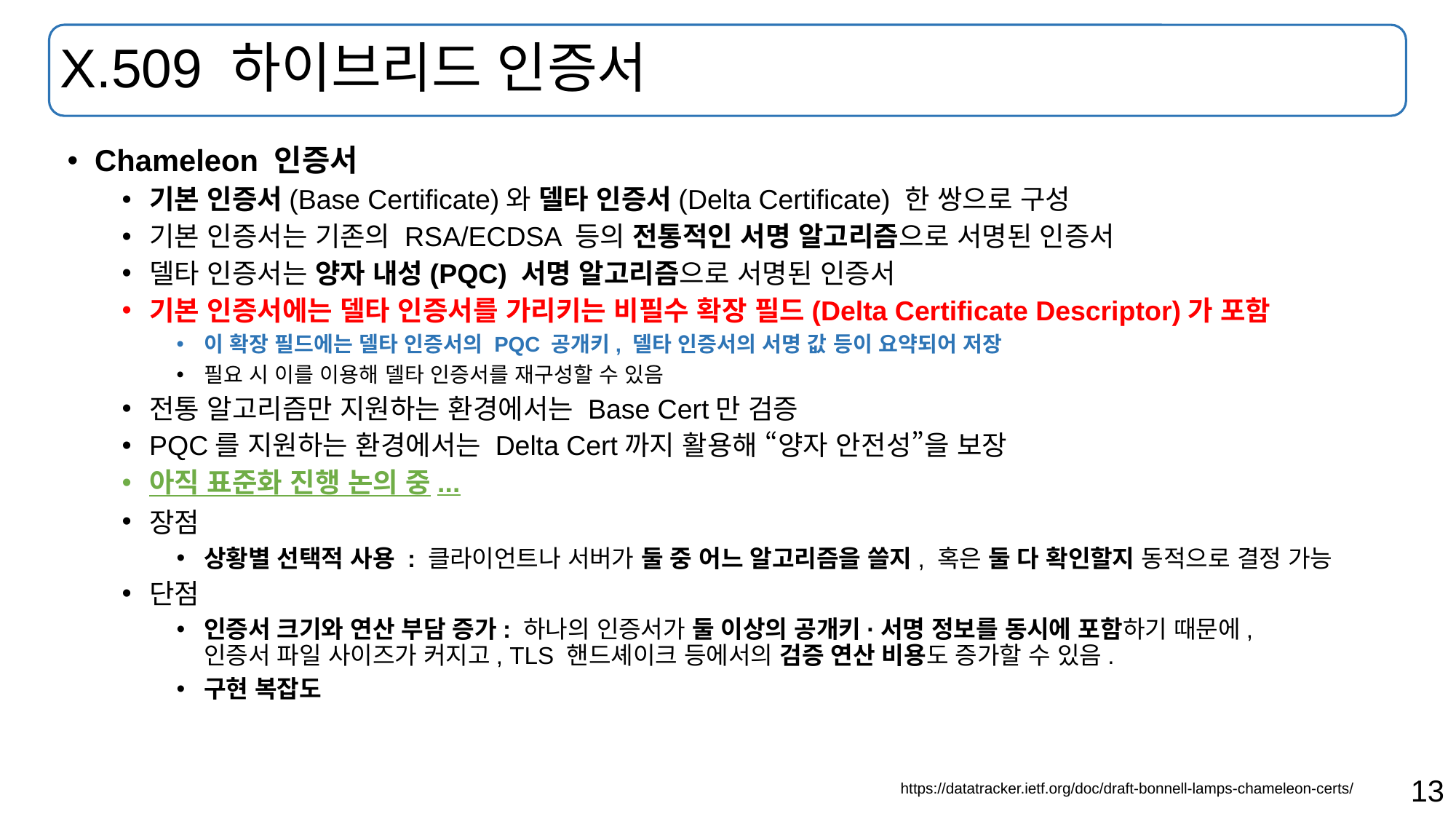

# X.509 하이브리드 인증서
Chameleon 인증서
기본 인증서(Base Certificate)와 델타 인증서(Delta Certificate) 한 쌍으로 구성
기본 인증서는 기존의 RSA/ECDSA 등의 전통적인 서명 알고리즘으로 서명된 인증서
델타 인증서는 양자 내성(PQC) 서명 알고리즘으로 서명된 인증서
기본 인증서에는 델타 인증서를 가리키는 비필수 확장 필드(Delta Certificate Descriptor)가 포함
이 확장 필드에는 델타 인증서의 PQC 공개키, 델타 인증서의 서명 값 등이 요약되어 저장
필요 시 이를 이용해 델타 인증서를 재구성할 수 있음
전통 알고리즘만 지원하는 환경에서는 Base Cert만 검증
PQC를 지원하는 환경에서는 Delta Cert까지 활용해 “양자 안전성”을 보장
아직 표준화 진행 논의 중...
장점
상황별 선택적 사용 : 클라이언트나 서버가 둘 중 어느 알고리즘을 쓸지, 혹은 둘 다 확인할지 동적으로 결정 가능
단점
인증서 크기와 연산 부담 증가: 하나의 인증서가 둘 이상의 공개키·서명 정보를 동시에 포함하기 때문에,
인증서 파일 사이즈가 커지고, TLS 핸드셰이크 등에서의 검증 연산 비용도 증가할 수 있음.
구현 복잡도
https://datatracker.ietf.org/doc/draft-bonnell-lamps-chameleon-certs/